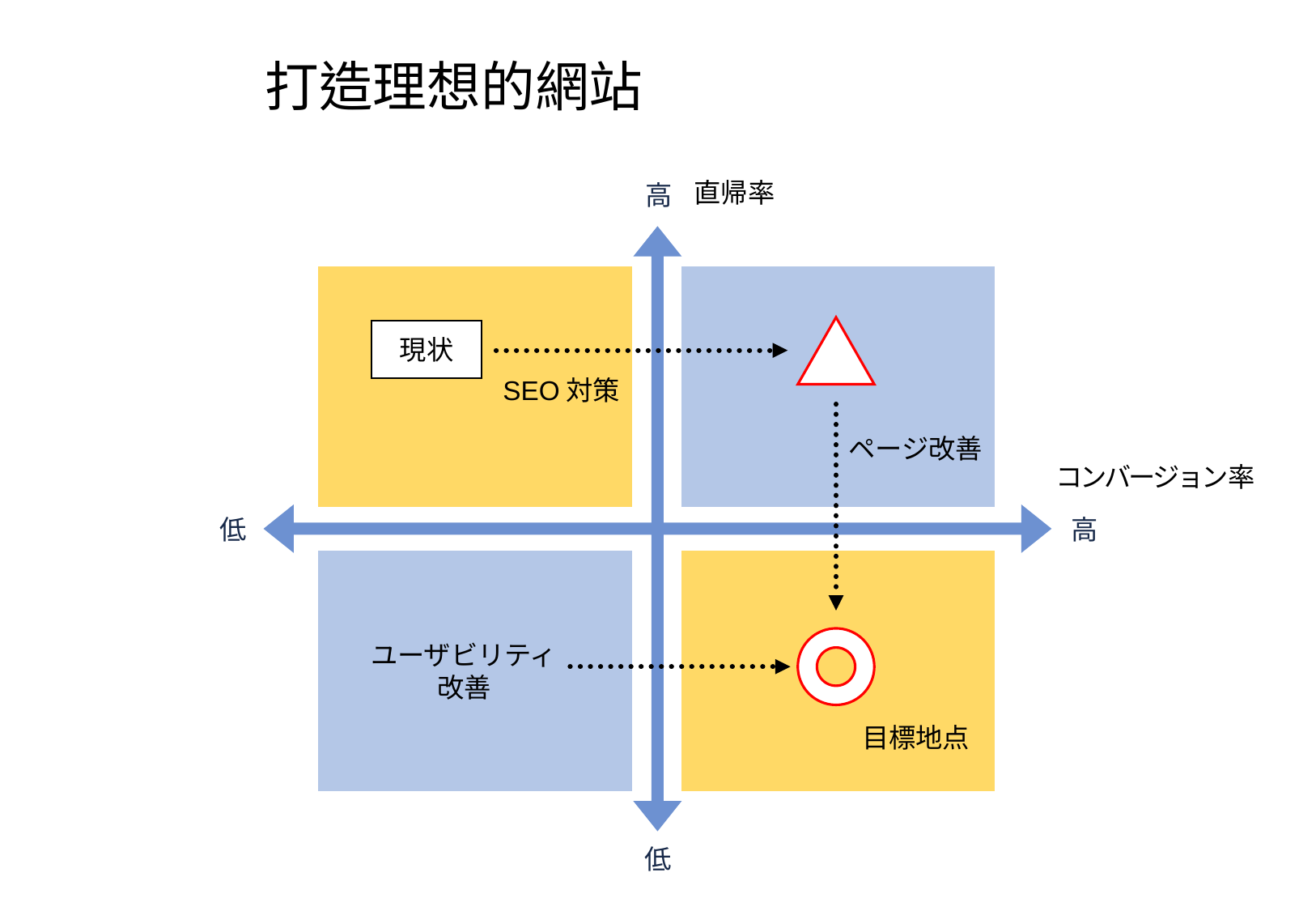

打造理想的網站
直帰率
高

現状
SEO対策
ページ改善
コンバージョン率
低
高

ユーザビリティ
改善
目標地点
低